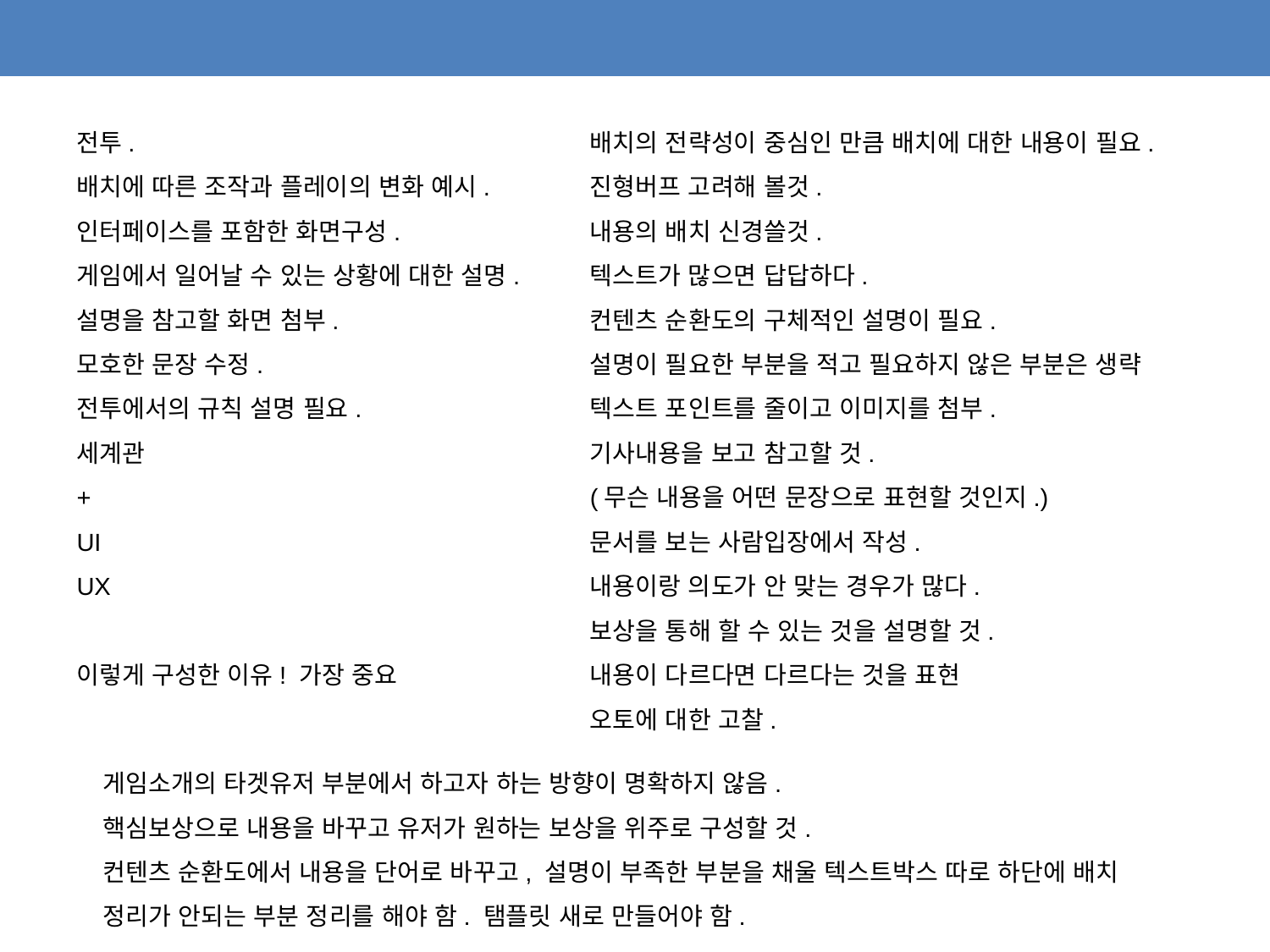

전투.
배치에 따른 조작과 플레이의 변화 예시.
인터페이스를 포함한 화면구성.
게임에서 일어날 수 있는 상황에 대한 설명.
설명을 참고할 화면 첨부.
모호한 문장 수정.
전투에서의 규칙 설명 필요.
세계관
+
UI
UX

이렇게 구성한 이유! 가장 중요
배치의 전략성이 중심인 만큼 배치에 대한 내용이 필요.
진형버프 고려해 볼것.
내용의 배치 신경쓸것.
텍스트가 많으면 답답하다.
컨텐츠 순환도의 구체적인 설명이 필요.
설명이 필요한 부분을 적고 필요하지 않은 부분은 생략
텍스트 포인트를 줄이고 이미지를 첨부.
기사내용을 보고 참고할 것.
(무슨 내용을 어떤 문장으로 표현할 것인지.)
문서를 보는 사람입장에서 작성.
내용이랑 의도가 안 맞는 경우가 많다.
보상을 통해 할 수 있는 것을 설명할 것.
내용이 다르다면 다르다는 것을 표현
오토에 대한 고찰.
게임소개의 타겟유저 부분에서 하고자 하는 방향이 명확하지 않음.
핵심보상으로 내용을 바꾸고 유저가 원하는 보상을 위주로 구성할 것.
컨텐츠 순환도에서 내용을 단어로 바꾸고, 설명이 부족한 부분을 채울 텍스트박스 따로 하단에 배치
정리가 안되는 부분 정리를 해야 함. 탬플릿 새로 만들어야 함.